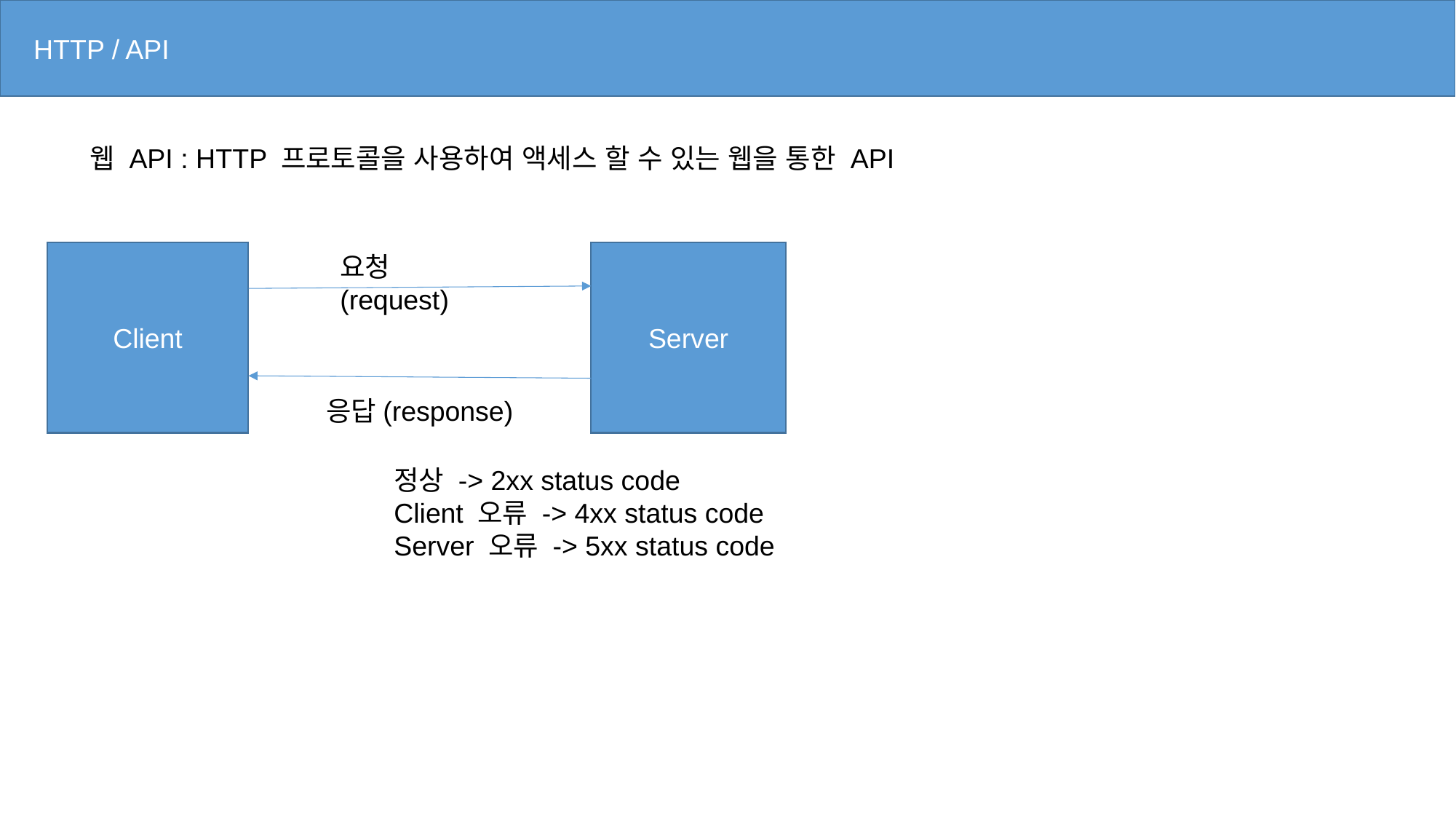

HTTP / API
웹 API : HTTP 프로토콜을 사용하여 액세스 할 수 있는 웹을 통한 API
Client
Server
요청(request)
응답(response)
정상 -> 2xx status code
Client 오류 -> 4xx status code
Server 오류 -> 5xx status code